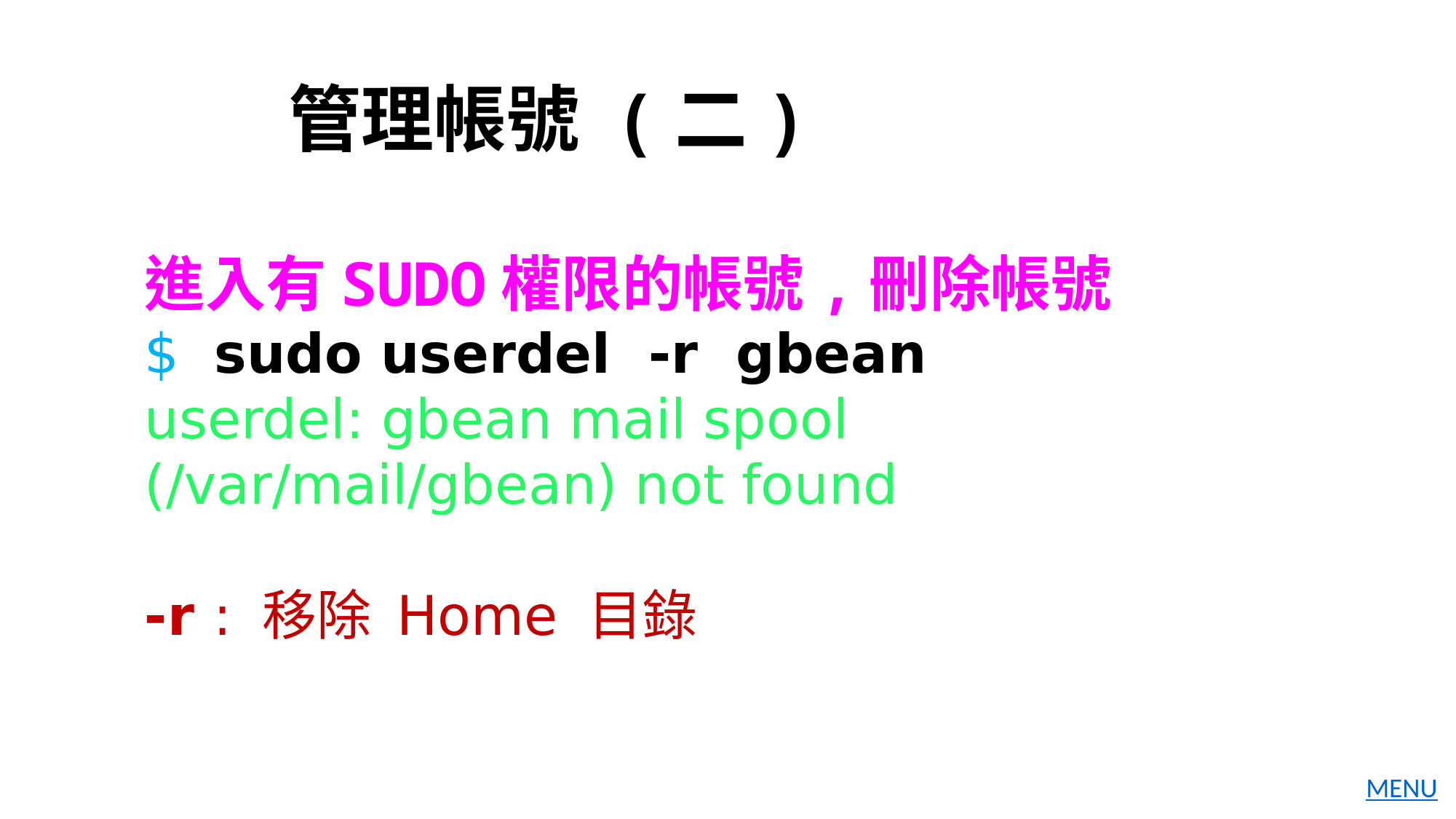

# 管理帳號 (二)

進入有SUDO權限的帳號,刪除帳號
$  sudo userdel  -r  gbean
userdel: gbean mail spool (/var/mail/gbean) not found

-r : 移除 Home 目錄